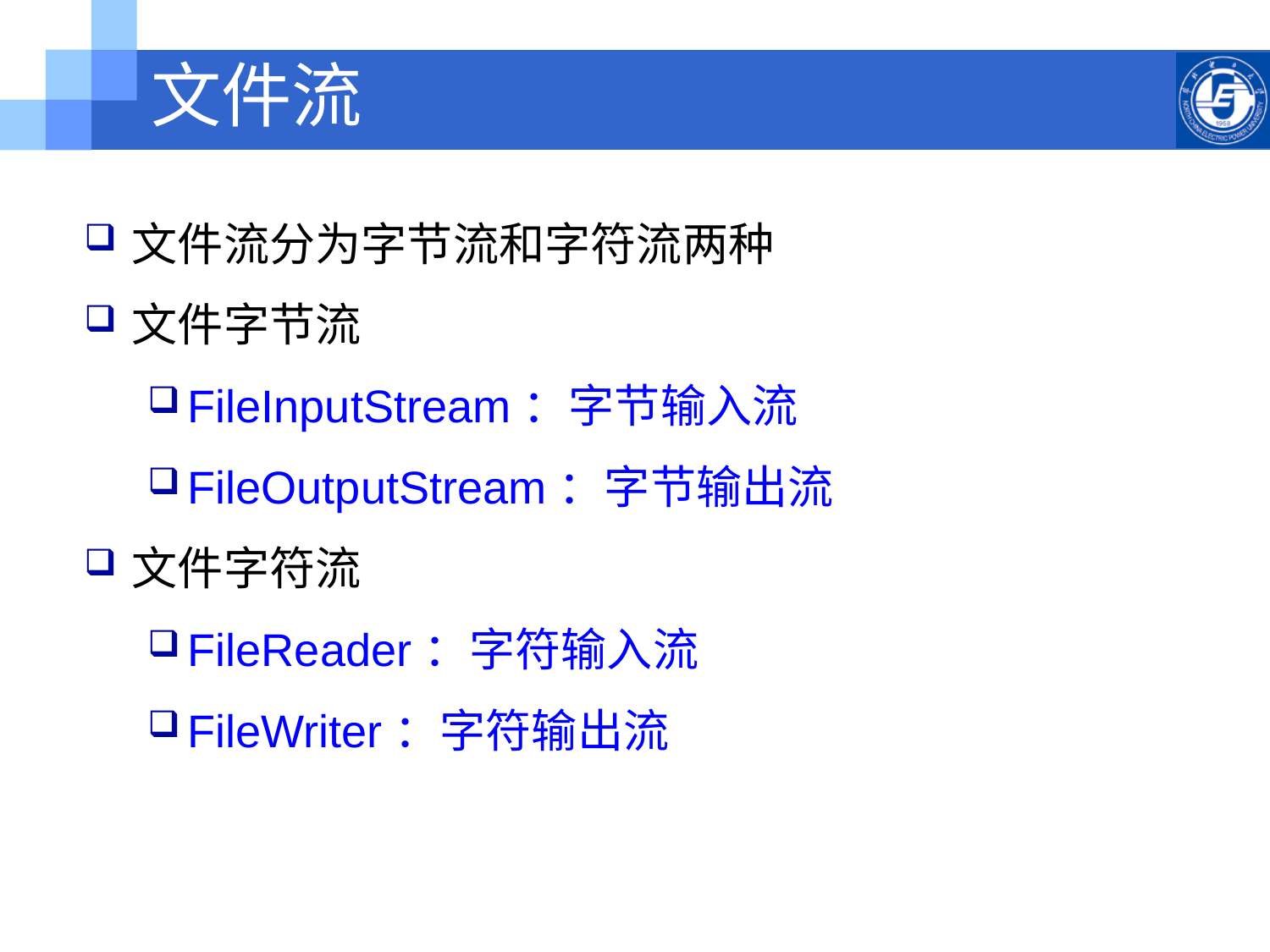

文件流
文件流分为字节流和字符流两种
文件字节流
FileInputStream：字节输入流
FileOutputStream：字节输出流
文件字符流
FileReader：字符输入流
FileWriter：字符输出流